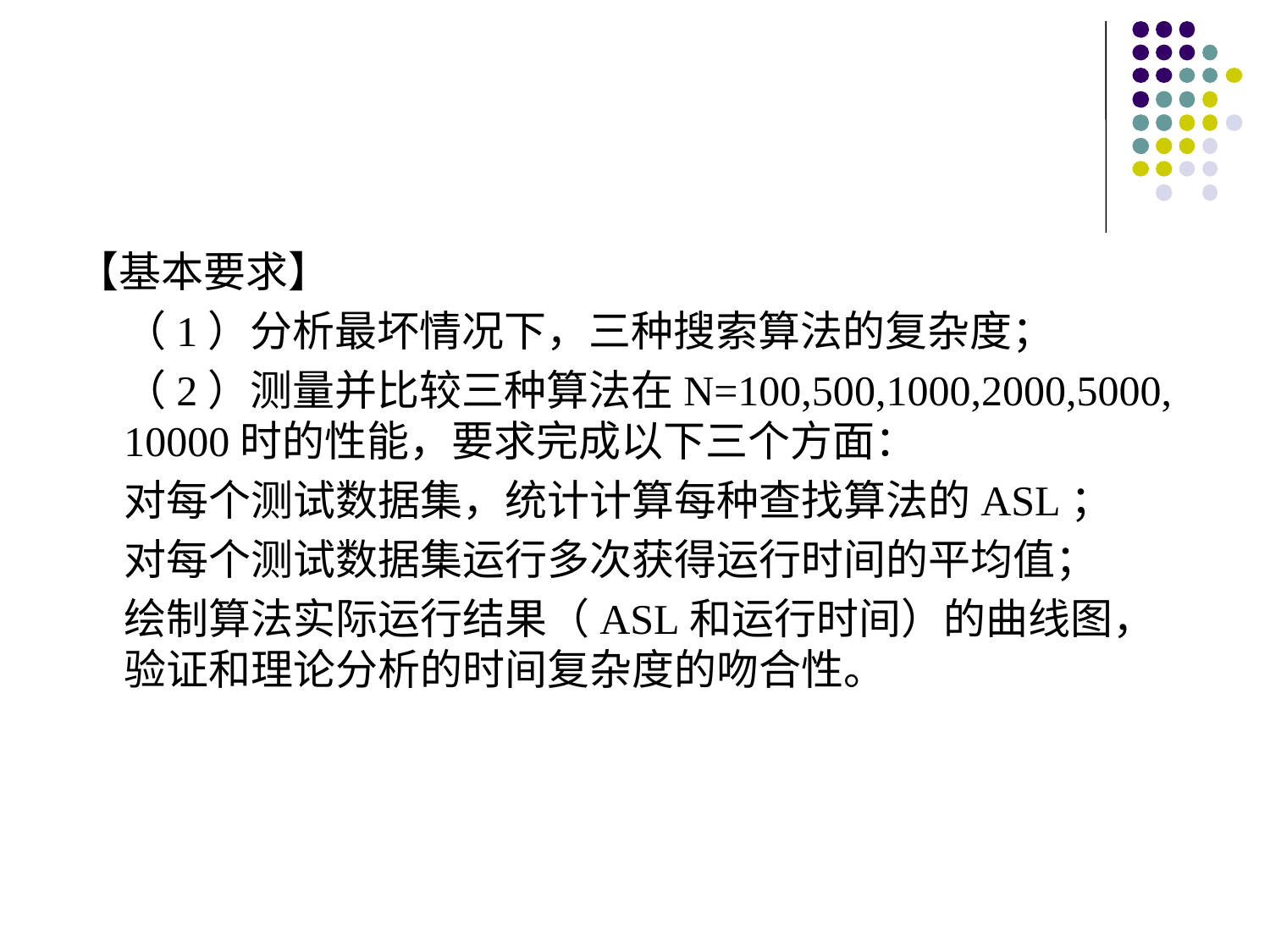

【基本要求】
（1）分析最坏情况下，三种搜索算法的复杂度；
（2）测量并比较三种算法在N=100,500,1000,2000,5000, 10000时的性能，要求完成以下三个方面：
对每个测试数据集，统计计算每种查找算法的ASL；
对每个测试数据集运行多次获得运行时间的平均值；
绘制算法实际运行结果（ASL和运行时间）的曲线图，验证和理论分析的时间复杂度的吻合性。